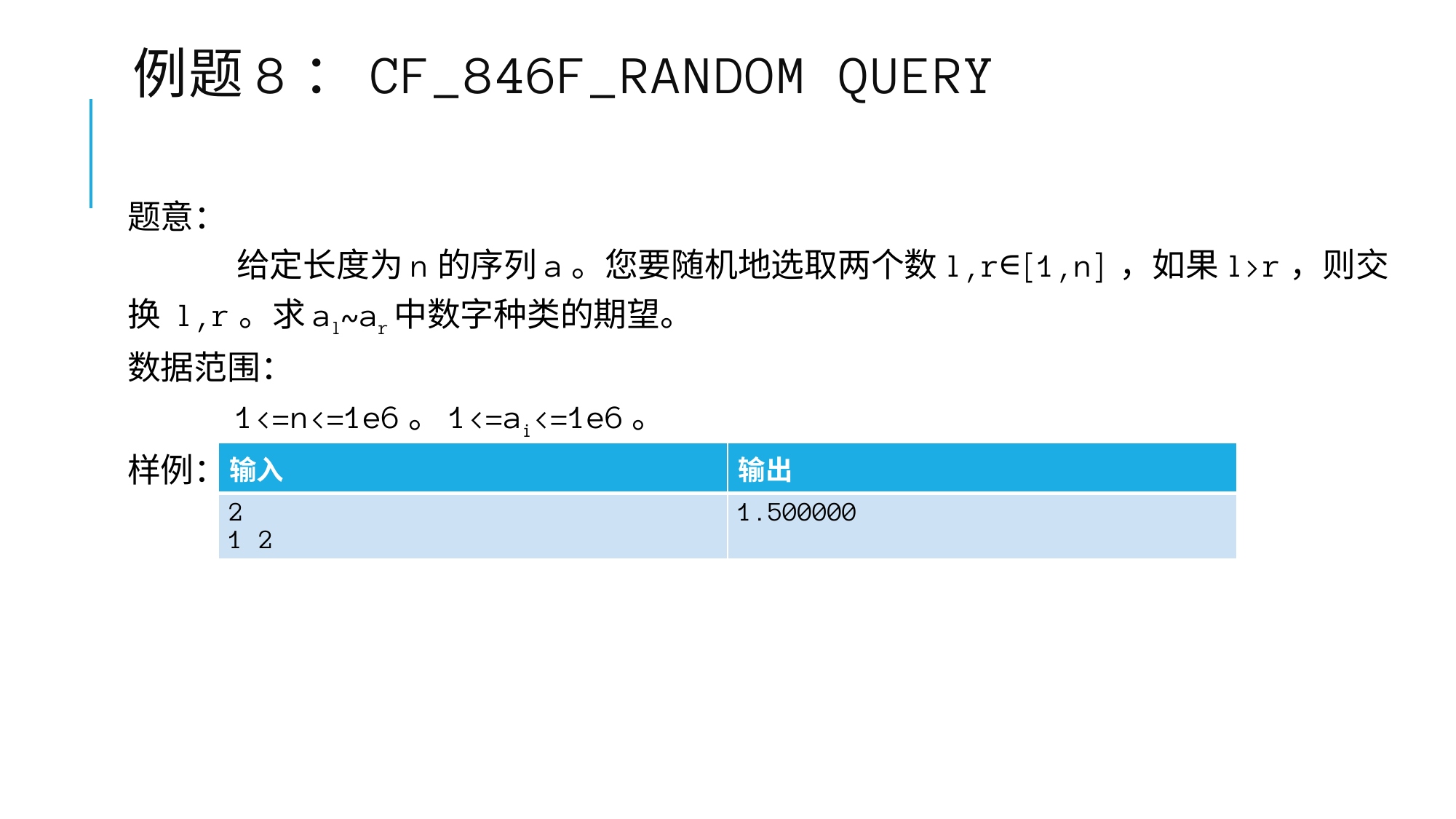

# 例题8：cf_846F_Random Query
题意：
	给定长度为n的序列a。您要随机地选取两个数l,r∈[1,n]，如果l>r，则交换 l,r。求al~ar中数字种类的期望。
数据范围：
	1<=n<=1e6。1<=ai<=1e6。
样例：
| 输入 | 输出 |
| --- | --- |
| 2 1 2 | 1.500000 |